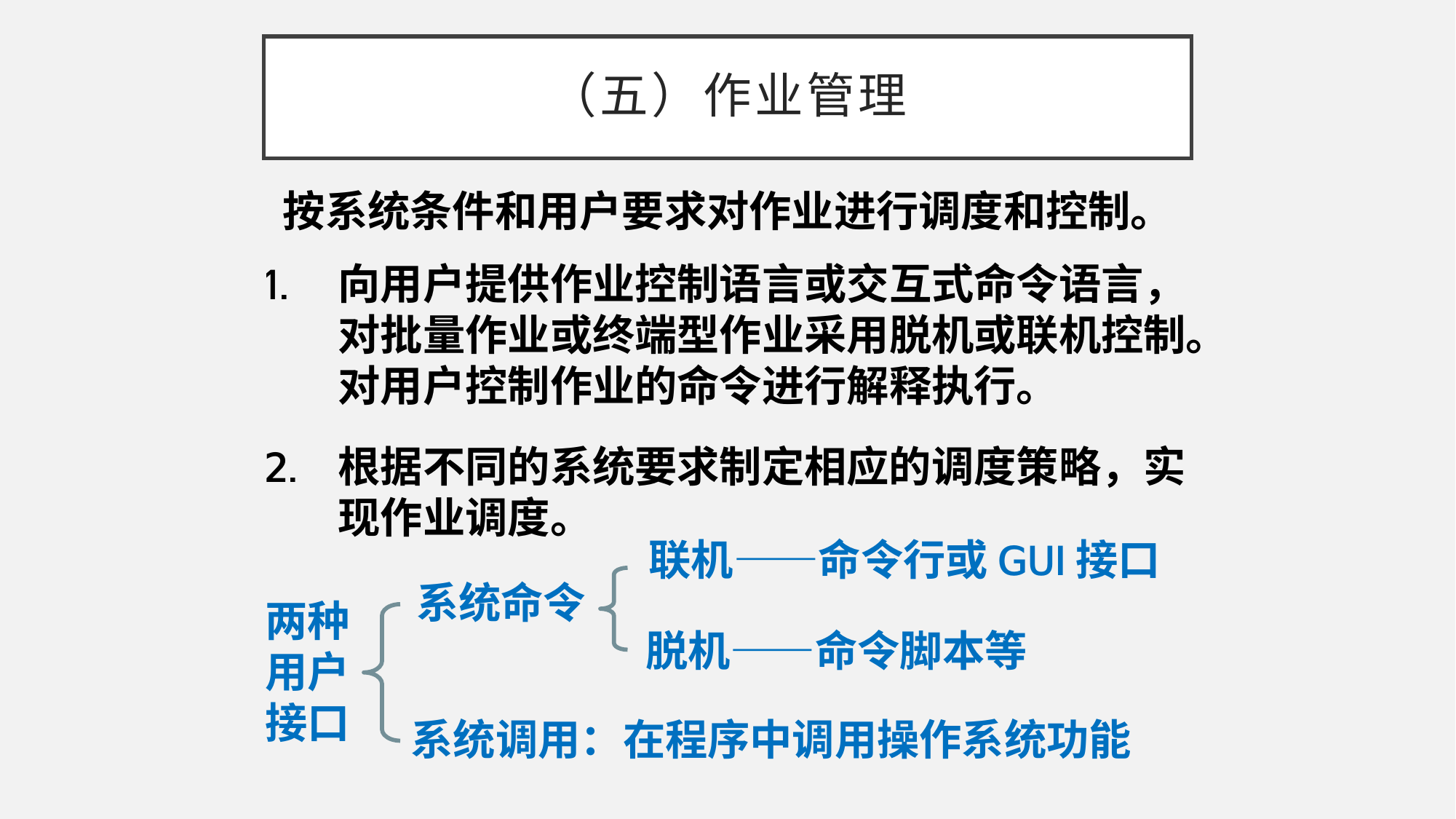

# （五）作业管理
  按系统条件和用户要求对作业进行调度和控制。
1.
向用户提供作业控制语言或交互式命令语言，对批量作业或终端型作业采用脱机或联机控制。对用户控制作业的命令进行解释执行。
2.
根据不同的系统要求制定相应的调度策略，实现作业调度。
 联机——命令行或GUI接口

系统命令
两种用户接口

 脱机——命令脚本等
系统调用：在程序中调用操作系统功能